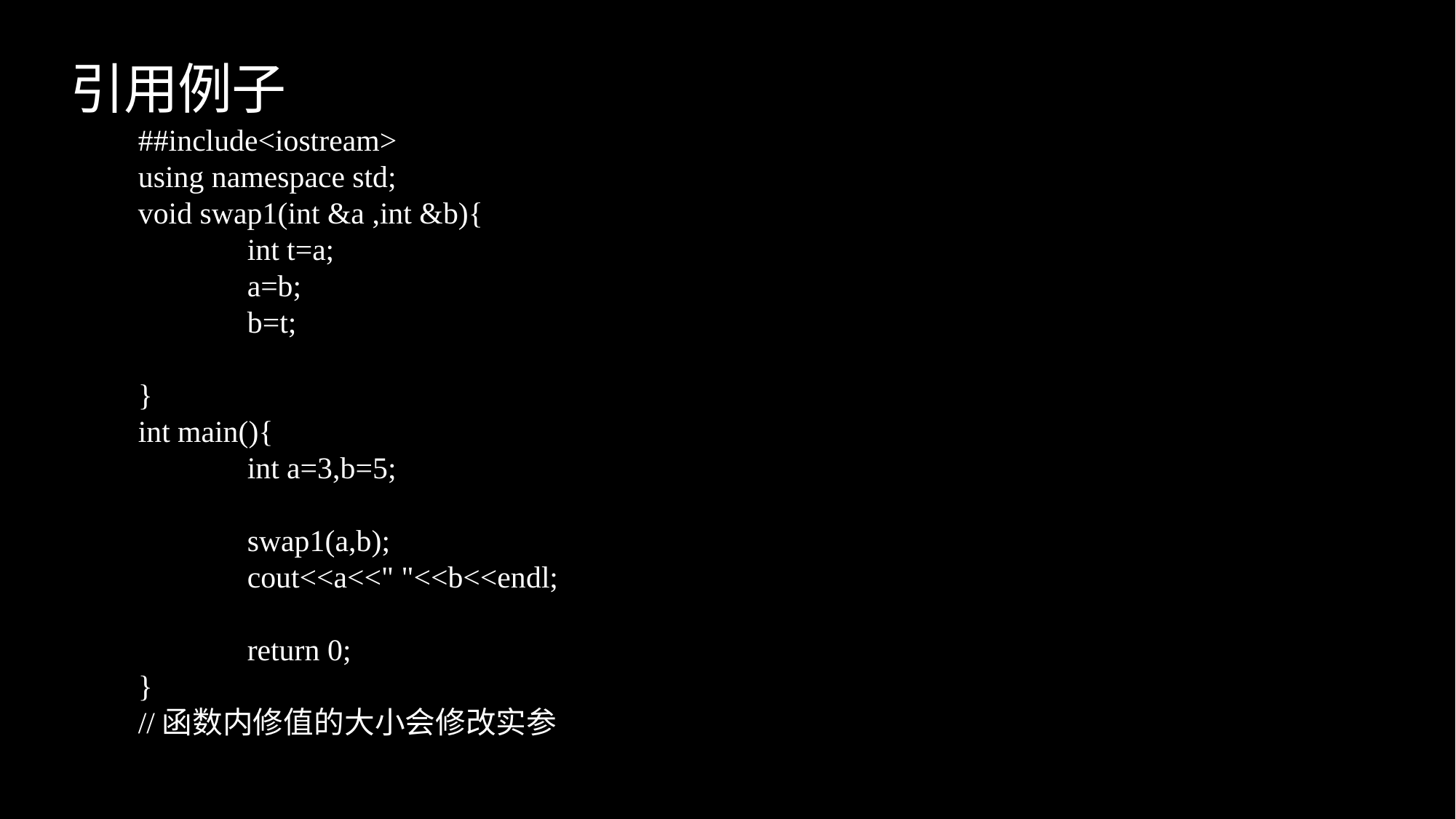

# 引用例子
##include<iostream>
using namespace std;
void swap1(int &a ,int &b){
	int t=a;
	a=b;
	b=t;

}
int main(){
	int a=3,b=5;

	swap1(a,b);
	cout<<a<<" "<<b<<endl;

	return 0;
}
//函数内修值的大小会修改实参